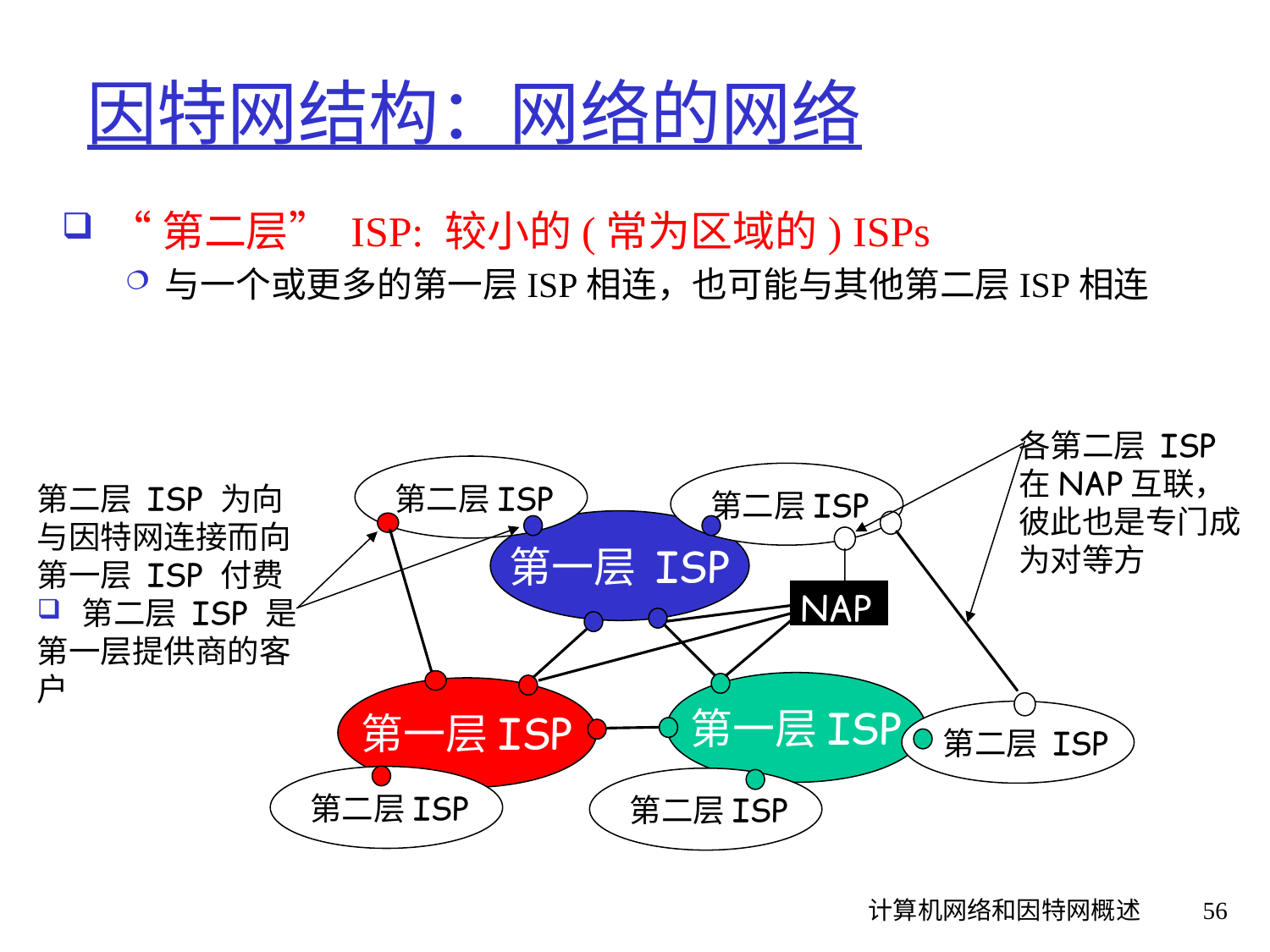

# 因特网结构：网络的网络
“第二层” ISP: 较小的(常为区域的) ISPs
与一个或更多的第一层ISP相连，也可能与其他第二层ISP相连

各第二层 ISP在NAP互联，彼此也是专门成为对等方

第二层ISP

第二层ISP

第二层 ISP

第二层ISP

第二层ISP
第二层 ISP 为向与因特网连接而向 第一层 ISP 付费
 第二层 ISP 是
第一层提供商的客户

第一层 ISP
NAP

第一层ISP

第一层ISP

计算机网络和因特网概述
56